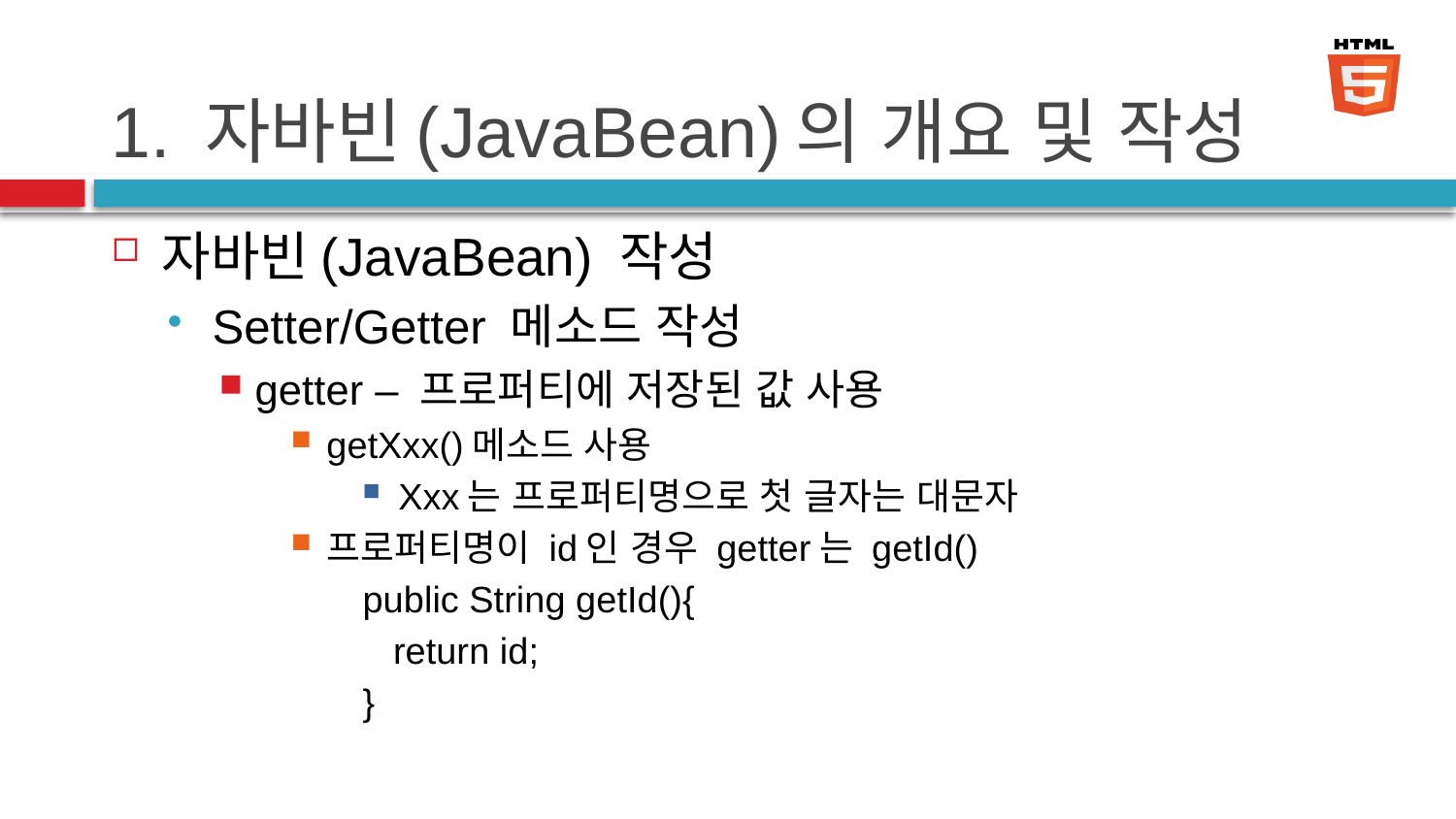

# 1. 자바빈(JavaBean)의 개요 및 작성
자바빈(JavaBean) 작성
Setter/Getter 메소드 작성
getter – 프로퍼티에 저장된 값 사용
getXxx()메소드 사용
Xxx는 프로퍼티명으로 첫 글자는 대문자
프로퍼티명이 id인 경우 getter는 getId()
public String getId(){
   return id;
}